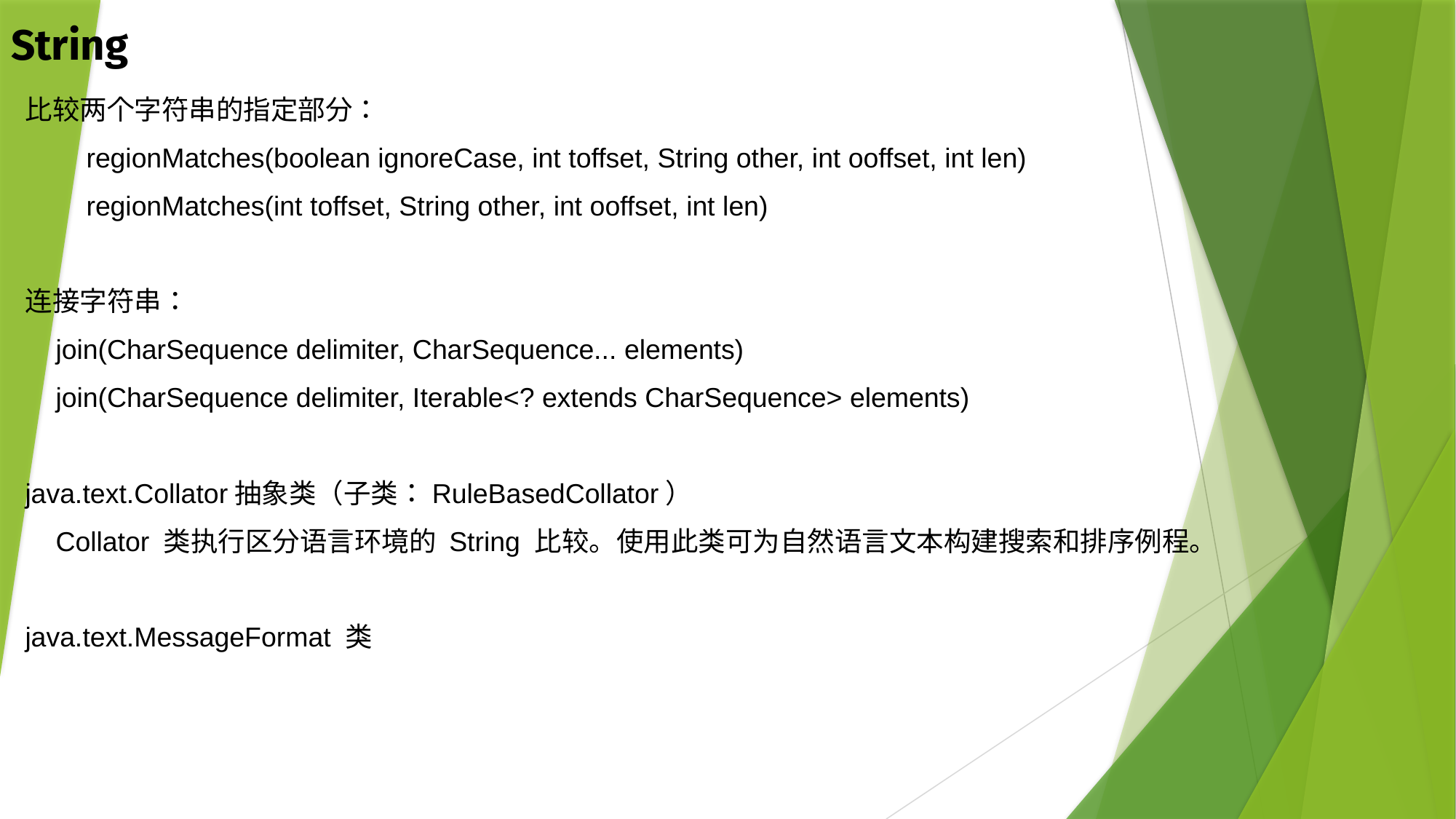

# String
比较两个字符串的指定部分：
        regionMatches(boolean ignoreCase, int toffset, String other, int ooffset, int len)
        regionMatches(int toffset, String other, int ooffset, int len)

连接字符串：
    join(CharSequence delimiter, CharSequence... elements)
    join(CharSequence delimiter, Iterable<? extends CharSequence> elements)

java.text.Collator抽象类（子类：RuleBasedCollator）
    Collator 类执行区分语言环境的 String 比较。使用此类可为自然语言文本构建搜索和排序例程。

java.text.MessageFormat 类